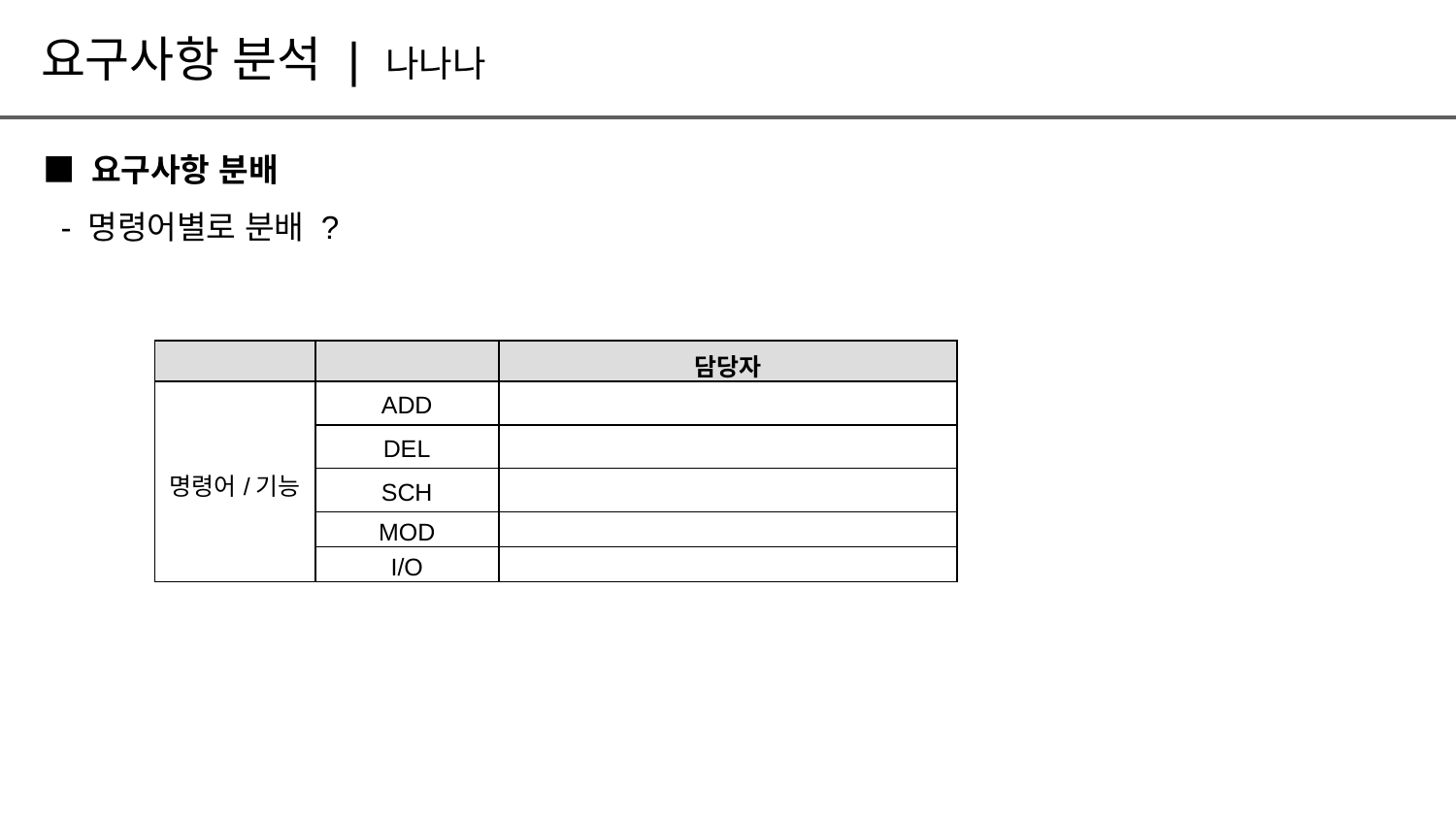

요구사항 분석 | 나나나
■ 요구사항 분배
  - 명령어별로 분배 ?
|  |  | 담당자 |
| --- | --- | --- |
| 명령어/기능 | ADD |  |
|  | DEL |  |
|  | SCH |  |
|  | MOD |  |
|  | I/O |  |